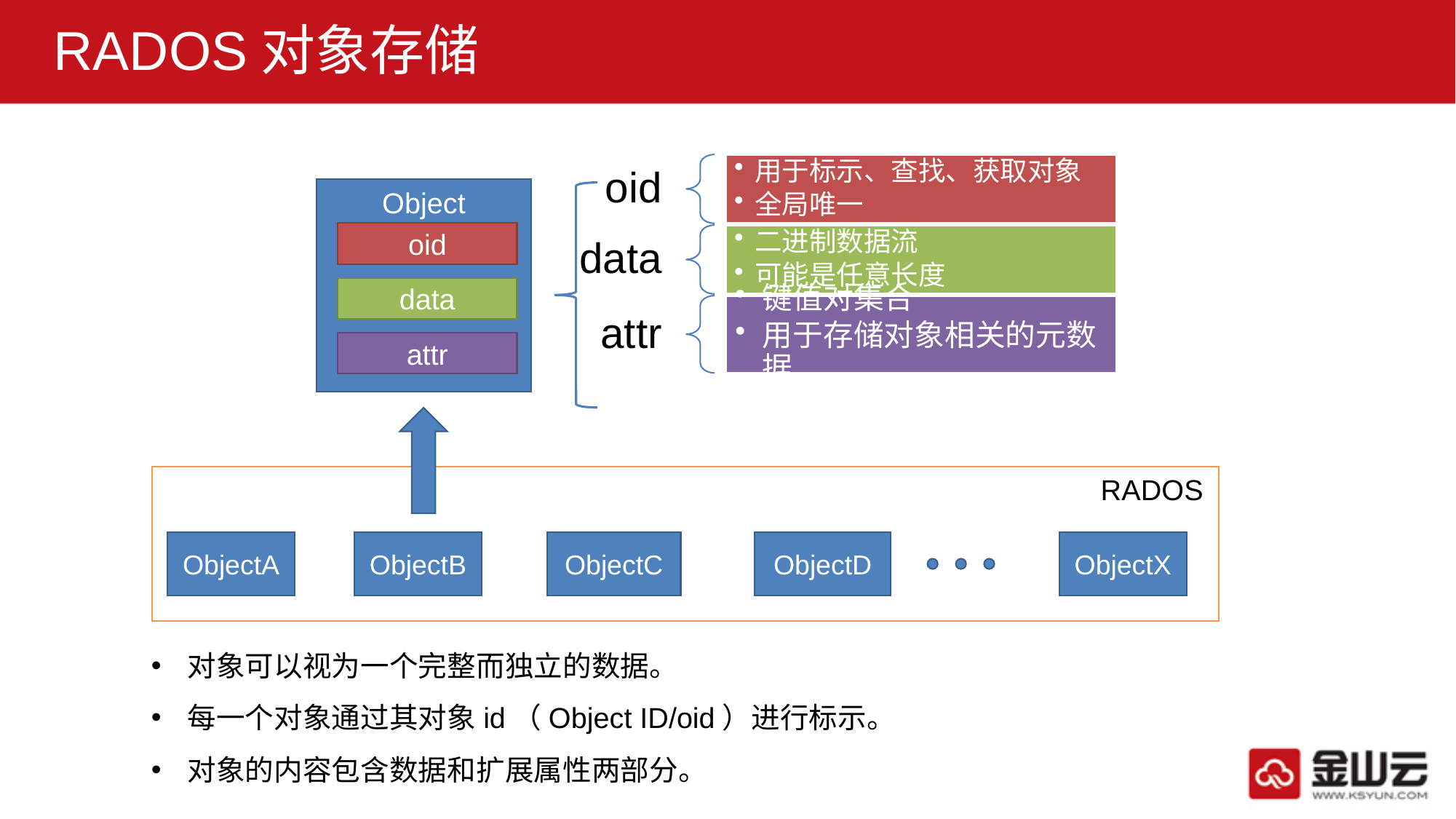

# RADOS对象存储
oid
用于标示、查找、获取对象
全局唯一
data
二进制数据流
可能是任意长度
attr
键值对集合
用于存储对象相关的元数据
Object
oid
data
attr

RADOS
ObjectA
ObjectB
ObjectC
ObjectD
ObjectX

对象可以视为一个完整而独立的数据。
每一个对象通过其对象id（Object ID/oid）进行标示。
对象的内容包含数据和扩展属性两部分。